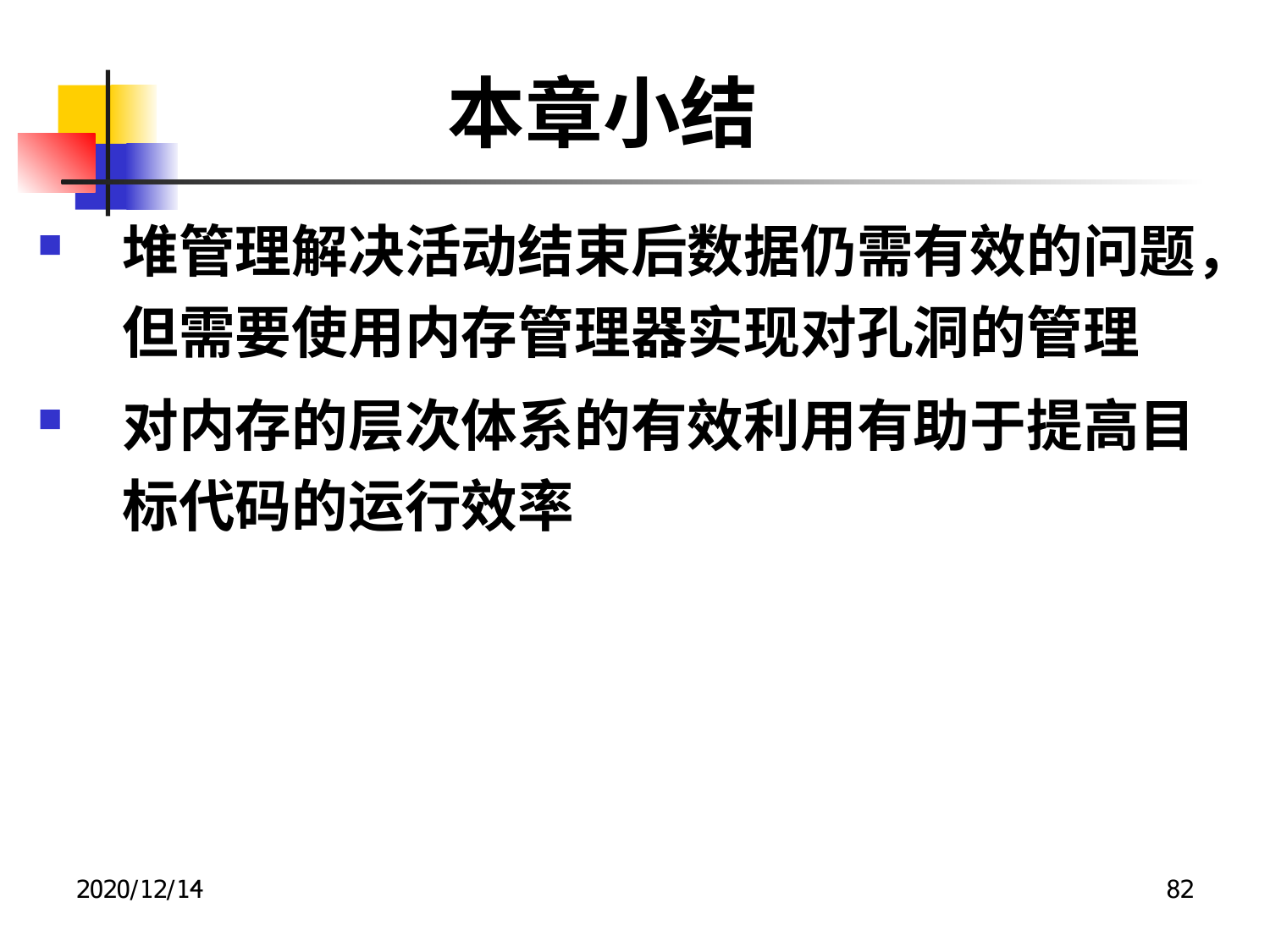

本章小结
堆管理解决活动结束后数据仍需有效的问题，但需要使用内存管理器实现对孔洞的管理
对内存的层次体系的有效利用有助于提高目标代码的运行效率
2020/12/14
82